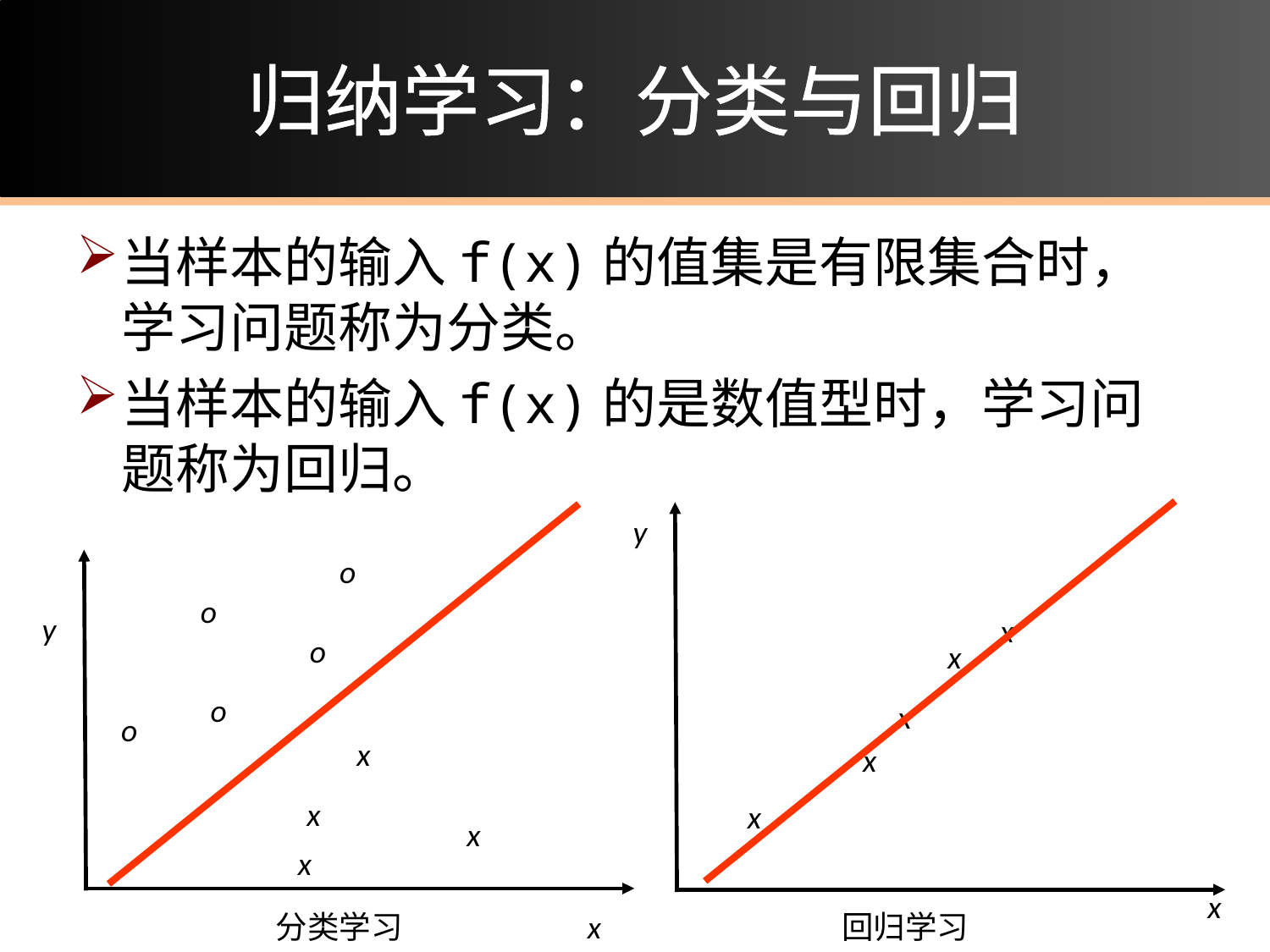

# 归纳学习：分类与回归
当样本的输入f(x)的值集是有限集合时，学习问题称为分类。
当样本的输入f(x)的是数值型时，学习问题称为回归。
y
x
x
x
x
x
x
y
x
x
x
x
x
o
o
o
o
o
分类学习
回归学习